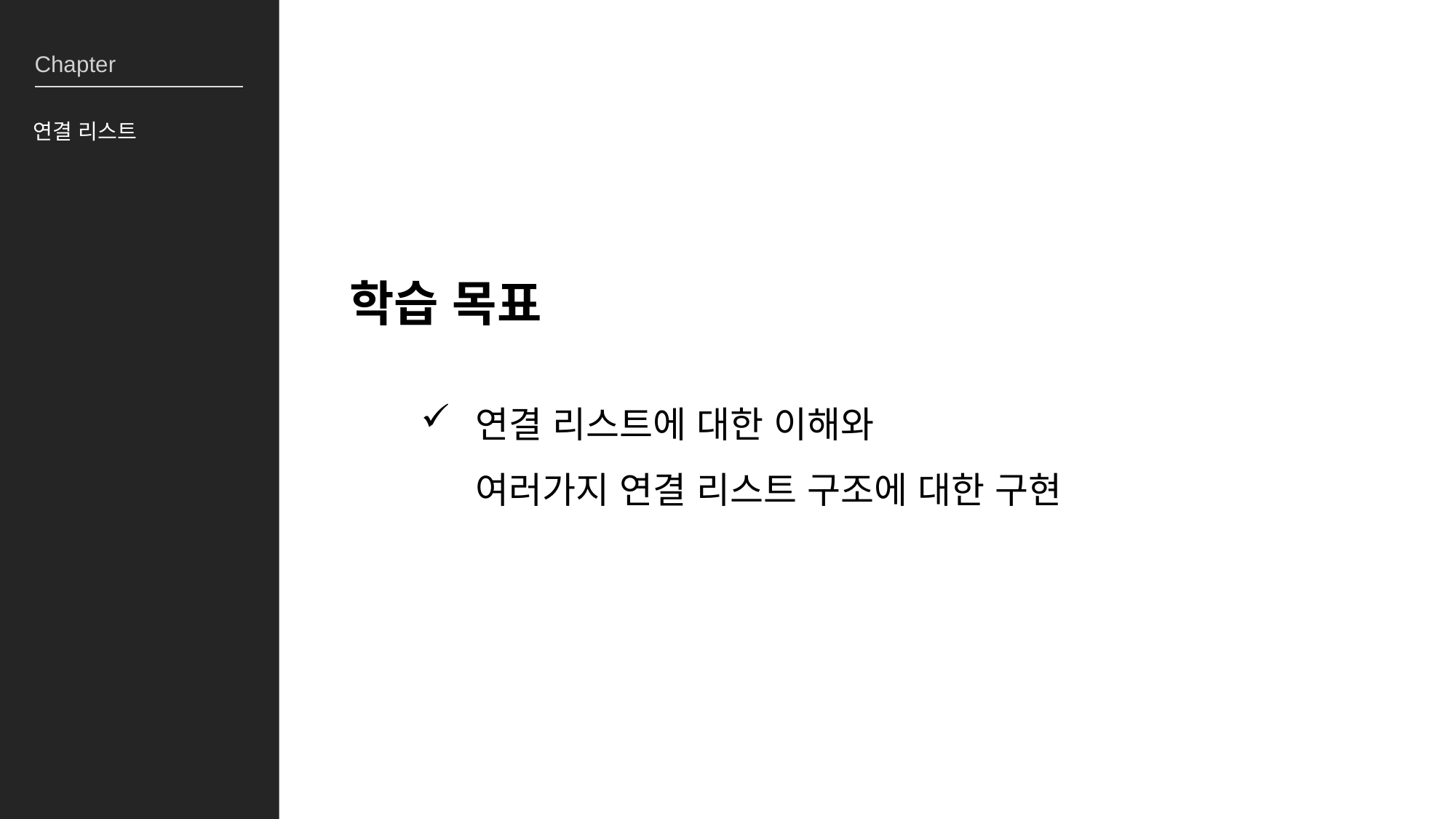

연결 리스트
학습 목표
연결 리스트에 대한 이해와
여러가지 연결 리스트 구조에 대한 구현